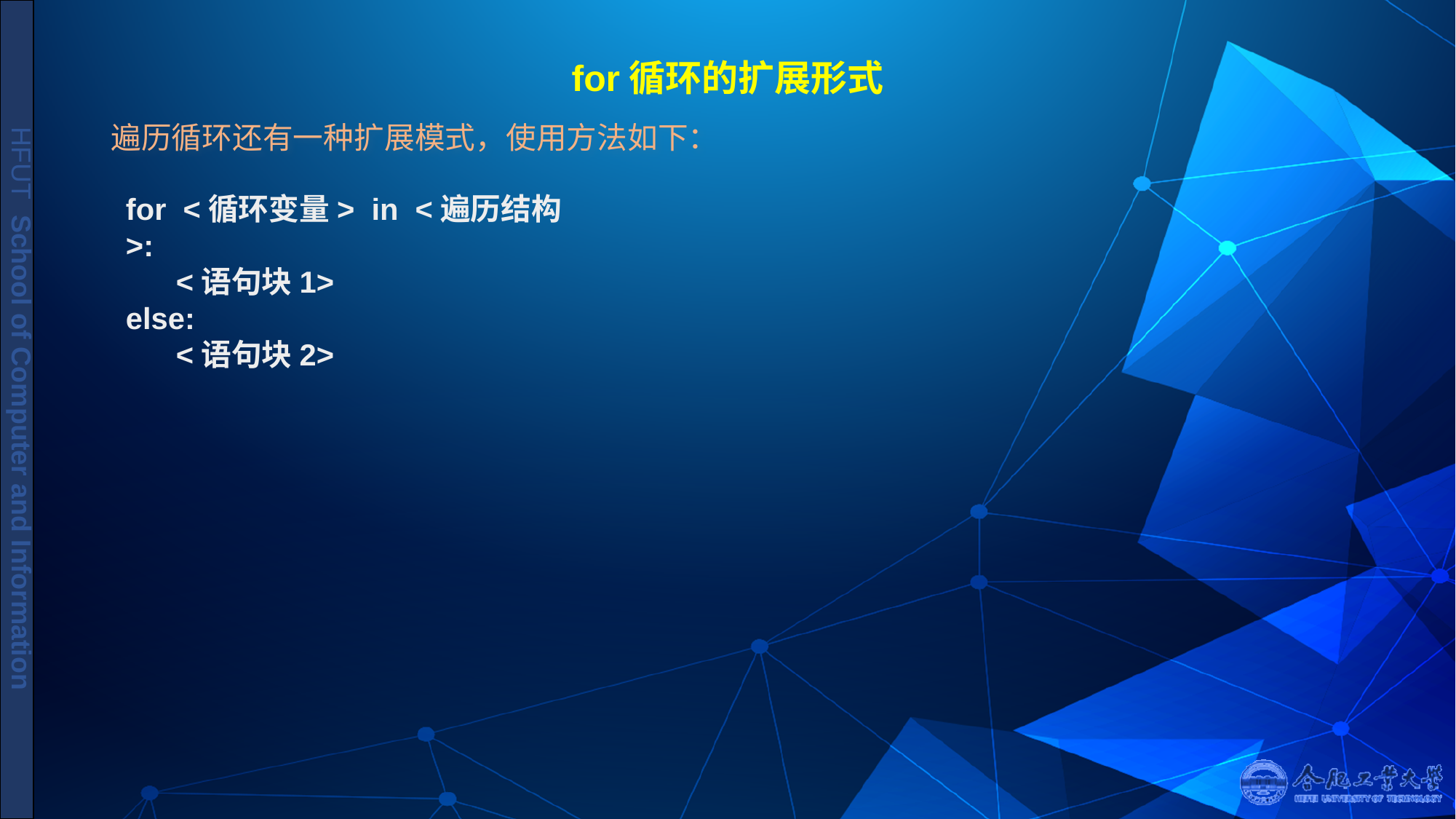

# for循环的扩展形式
遍历循环还有一种扩展模式，使用方法如下：
for  <循环变量>  in  <遍历结构>:
      <语句块1>
else:
      <语句块2>